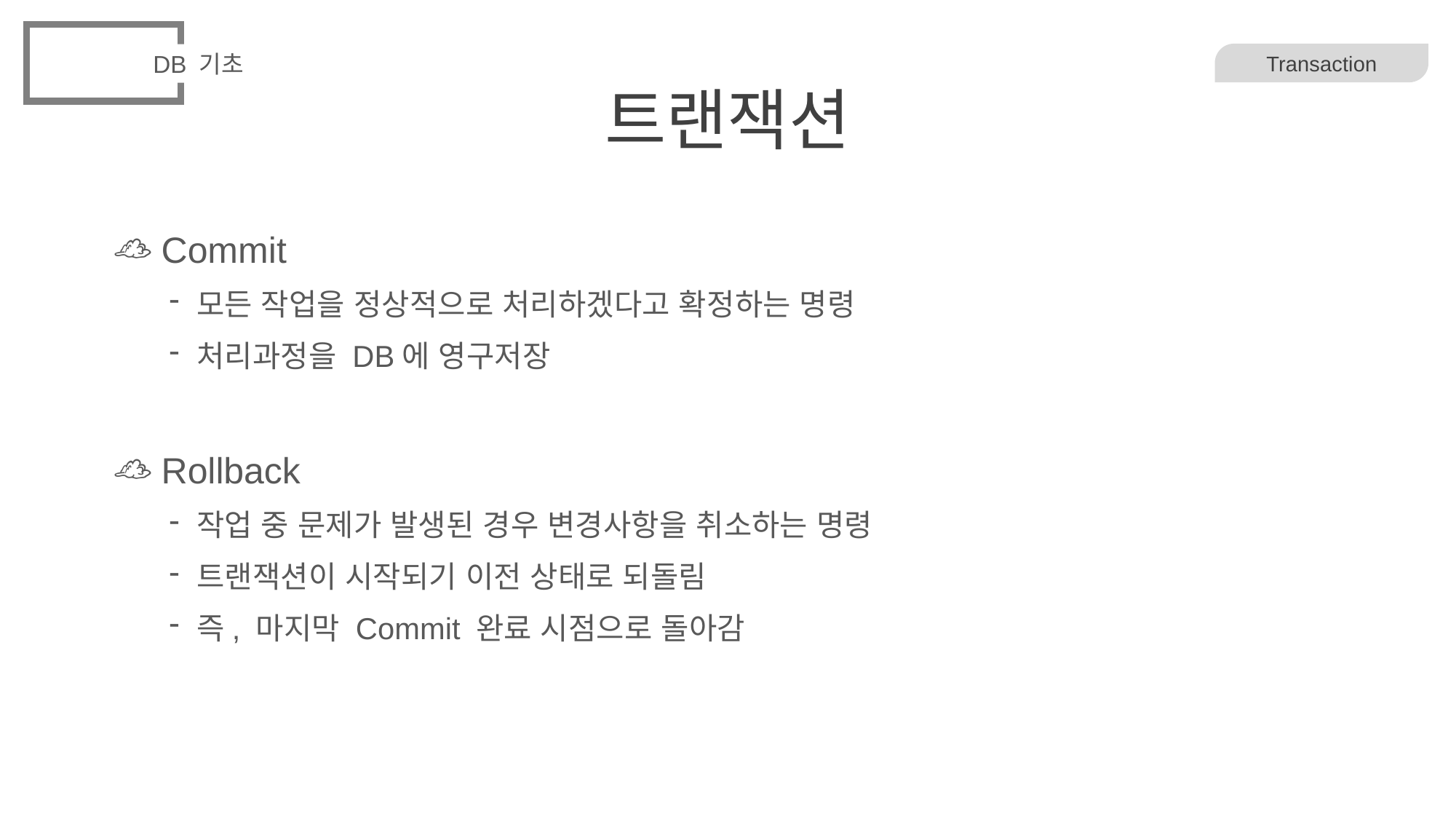

DB 기초
# 트랜잭션
Transaction
☁ Commit
모든 작업을 정상적으로 처리하겠다고 확정하는 명령
처리과정을 DB에 영구저장

☁ Rollback
작업 중 문제가 발생된 경우 변경사항을 취소하는 명령
트랜잭션이 시작되기 이전 상태로 되돌림
즉, 마지막 Commit 완료 시점으로 돌아감